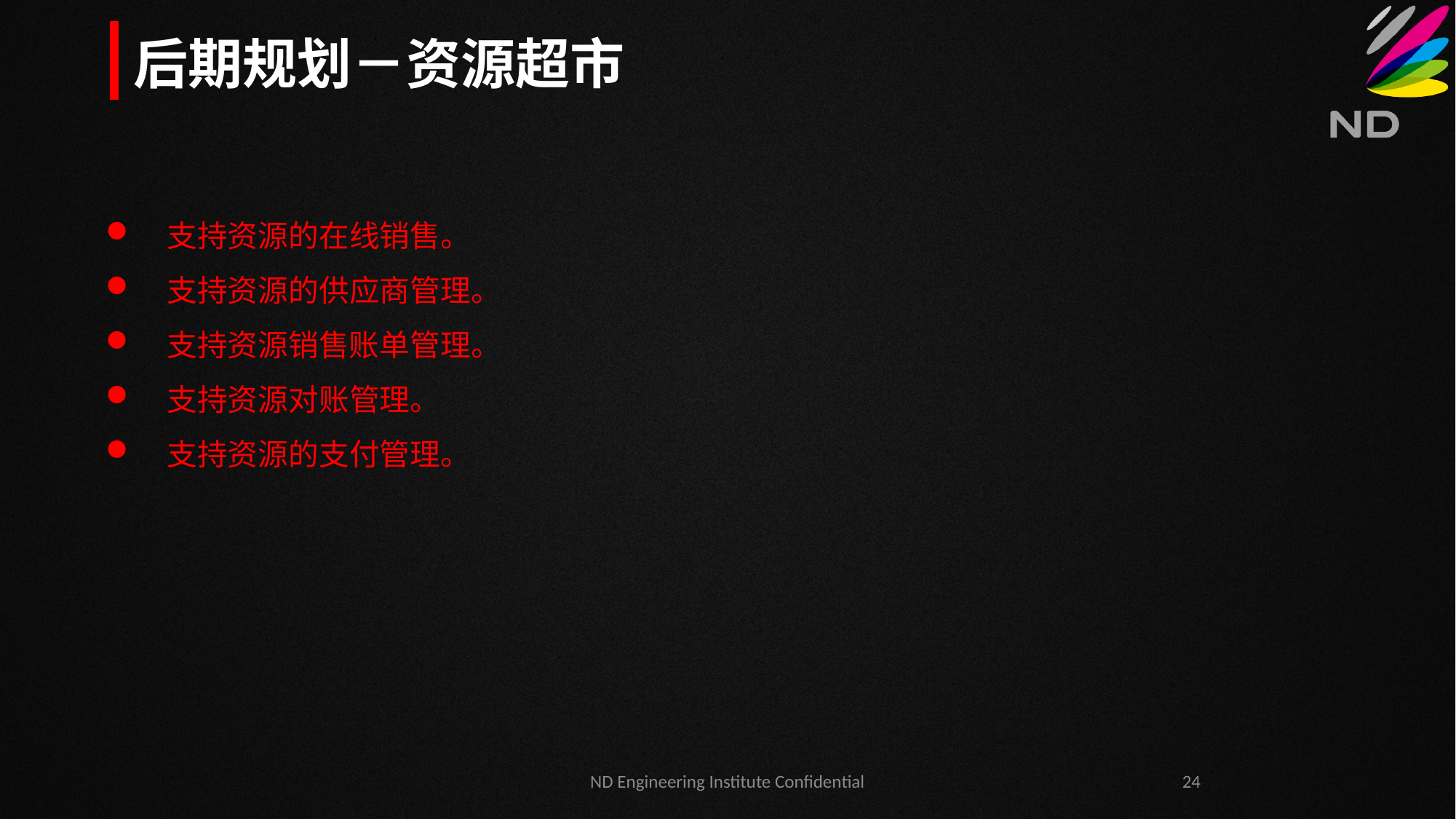

后期规划－资源超市
支持资源的在线销售。
支持资源的供应商管理。
支持资源销售账单管理。
支持资源对账管理。
支持资源的支付管理。
ND Engineering Institute Confidential
24